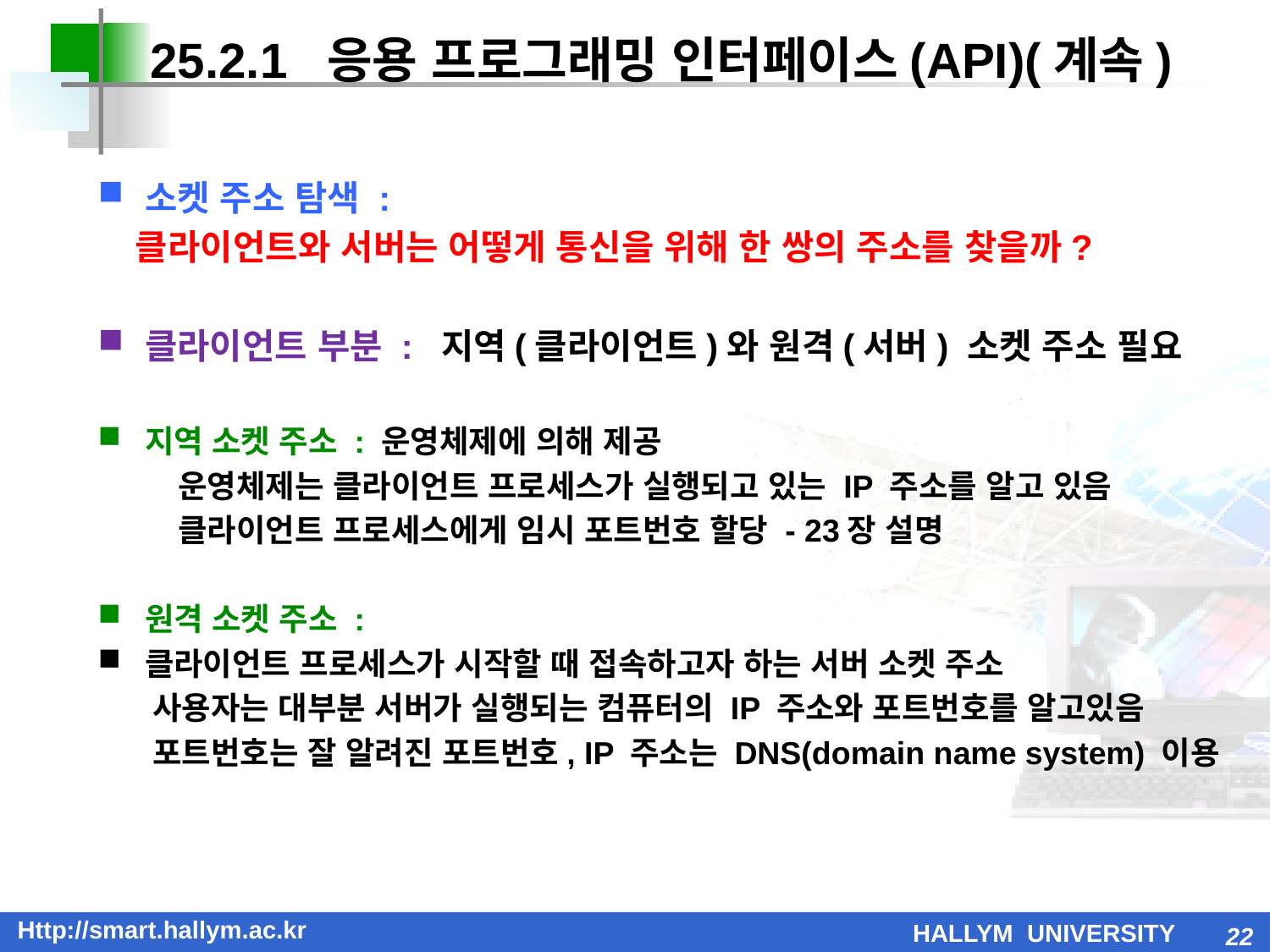

25.2.1  응용 프로그래밍 인터페이스(API)(계속)

소켓 주소 탐색 :
   클라이언트와 서버는 어떻게 통신을 위해 한 쌍의 주소를 찾을까?

클라이언트 부분 :  지역(클라이언트)와 원격(서버) 소켓 주소 필요

지역 소켓 주소 : 운영체제에 의해 제공
  운영체제는 클라이언트 프로세스가 실행되고 있는 IP 주소를 알고 있음
  클라이언트 프로세스에게 임시 포트번호 할당 - 23장 설명

원격 소켓 주소 :
클라이언트 프로세스가 시작할 때 접속하고자 하는 서버 소켓 주소
사용자는 대부분 서버가 실행되는 컴퓨터의 IP 주소와 포트번호를 알고있음
포트번호는 잘 알려진 포트번호, IP 주소는 DNS(domain name system) 이용

22